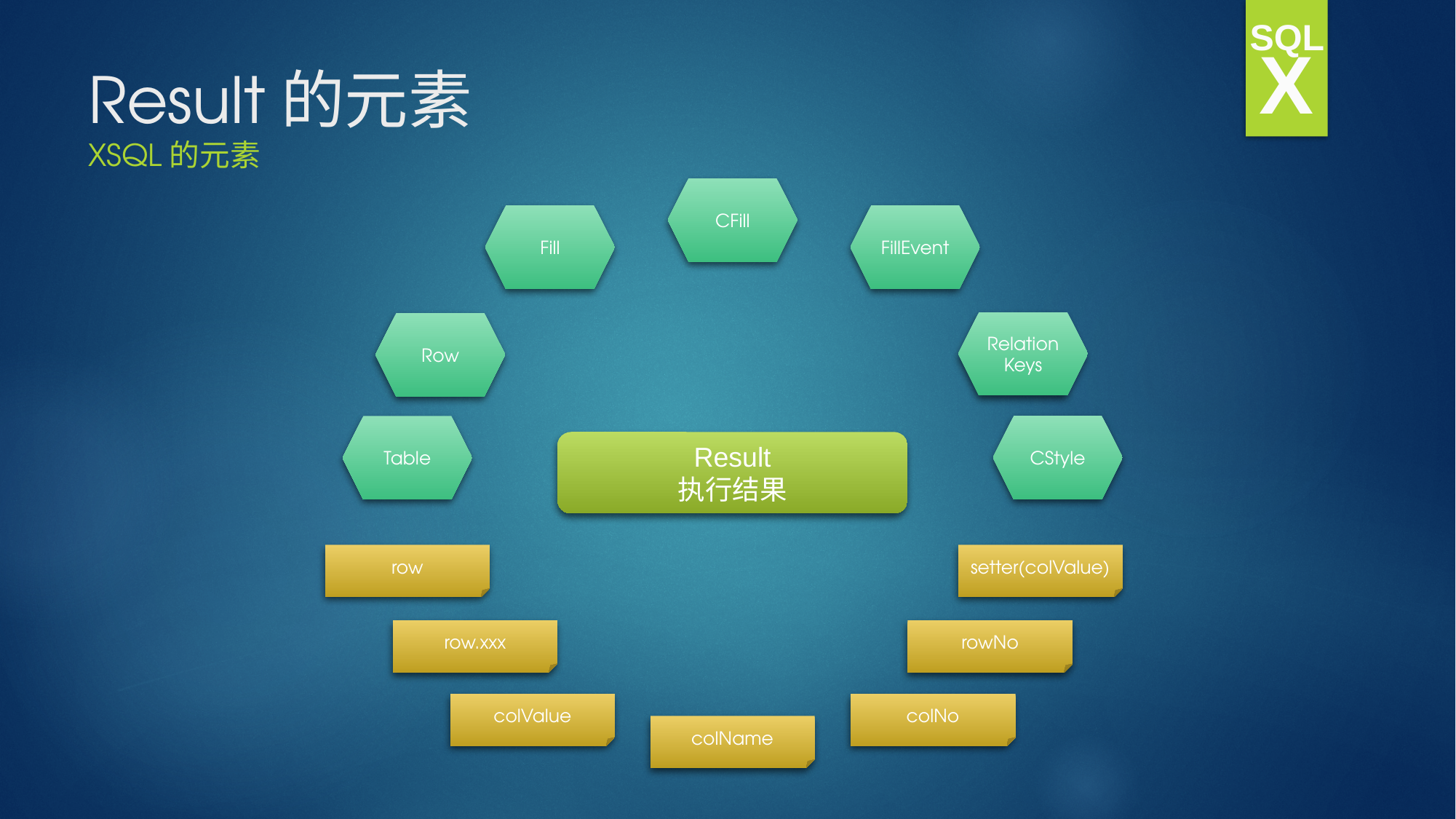

SQL
X
# Result的元素 XSQL的元素
CFill
Fill
FillEvent
RelationKeys
Row
CStyle
Table
Result
执行结果
row
setter(colValue)
row.xxx
rowNo
colValue
colNo
colName